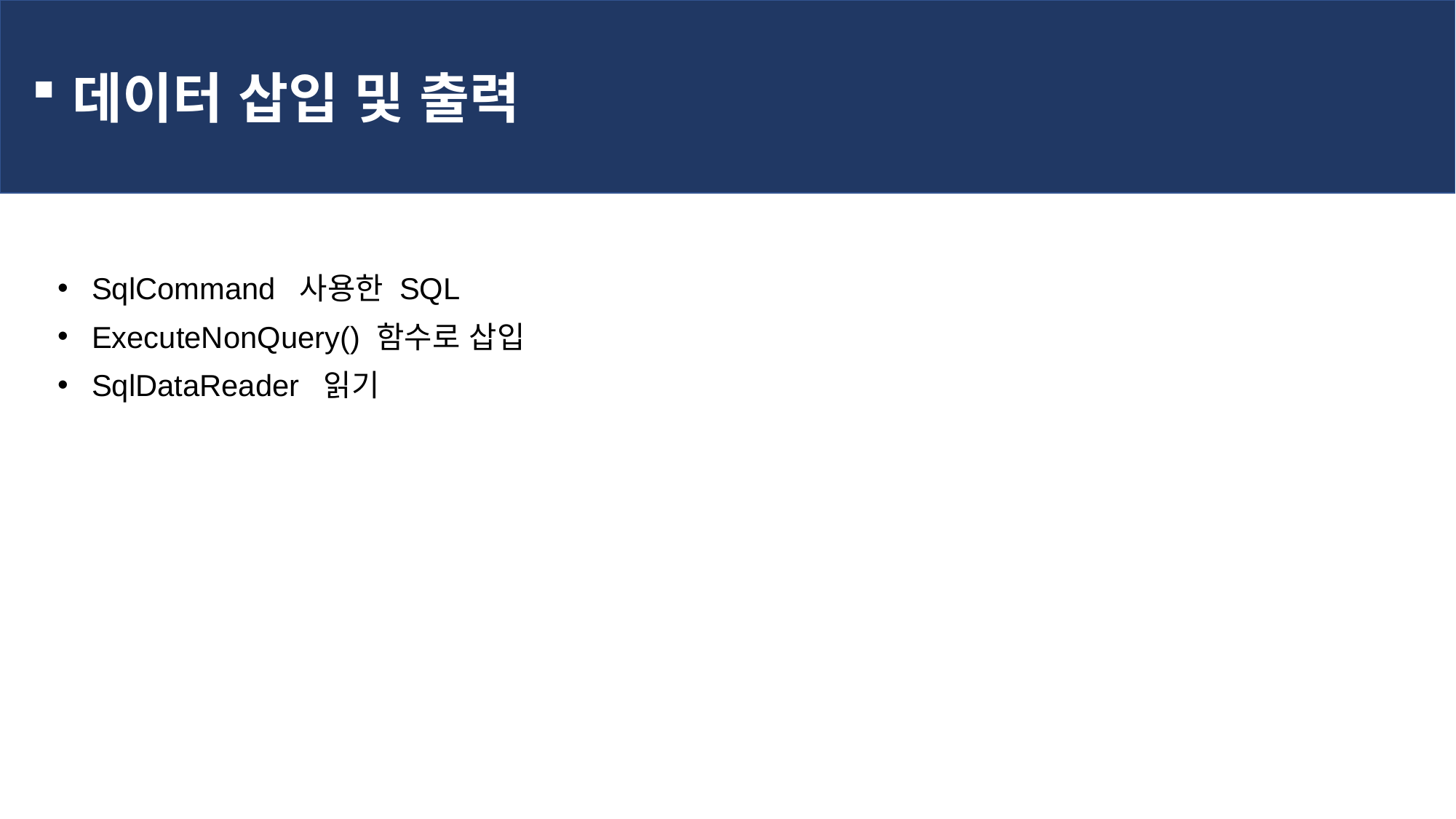

데이터 삽입 및 출력
SqlCommand  사용한 SQL
ExecuteNonQuery() 함수로 삽입
SqlDataReader  읽기